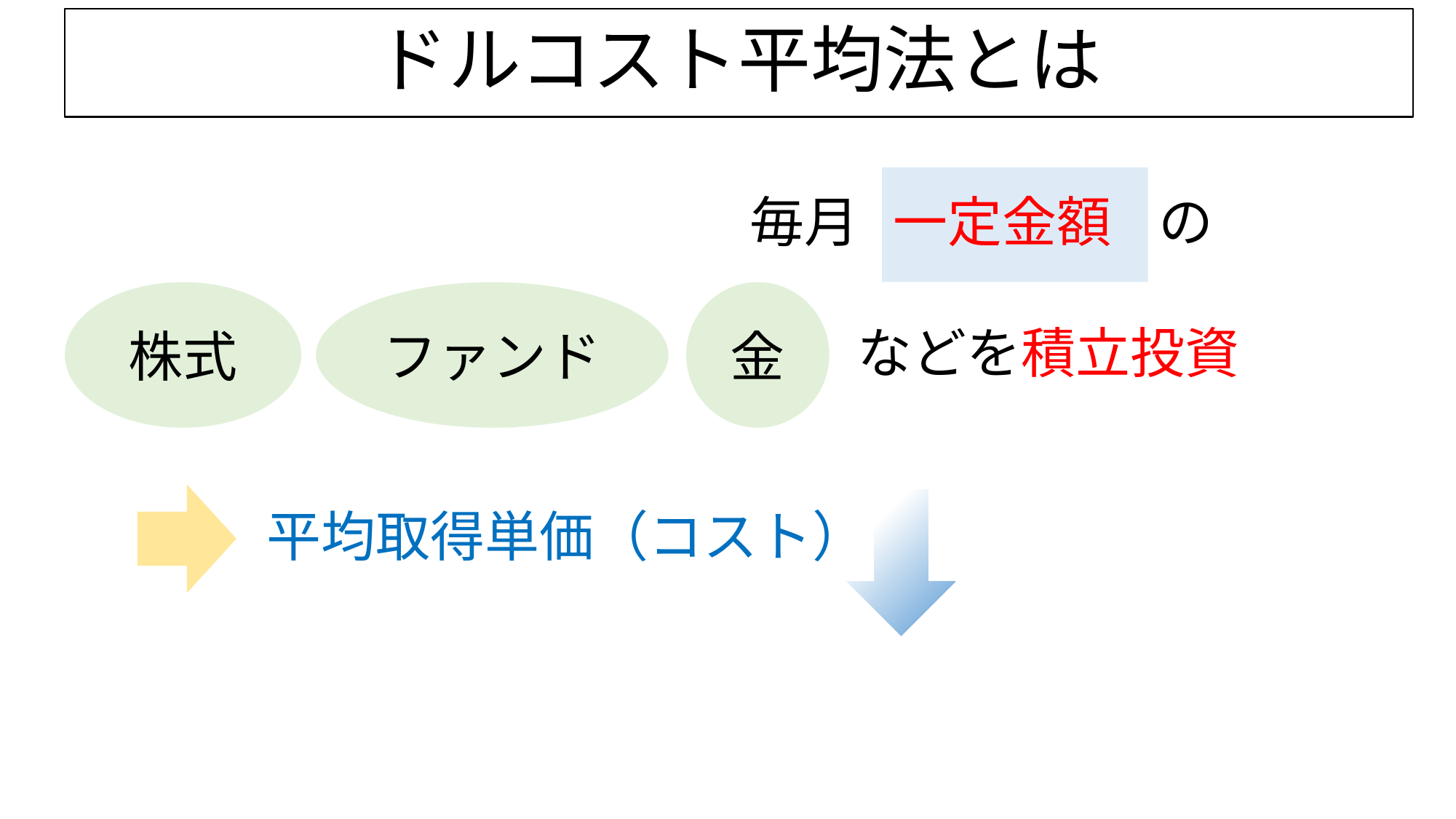

ドルコスト平均法とは
毎月
一定金額
の
株式
ファンド
金
などを積立投資
平均取得単価（コスト）